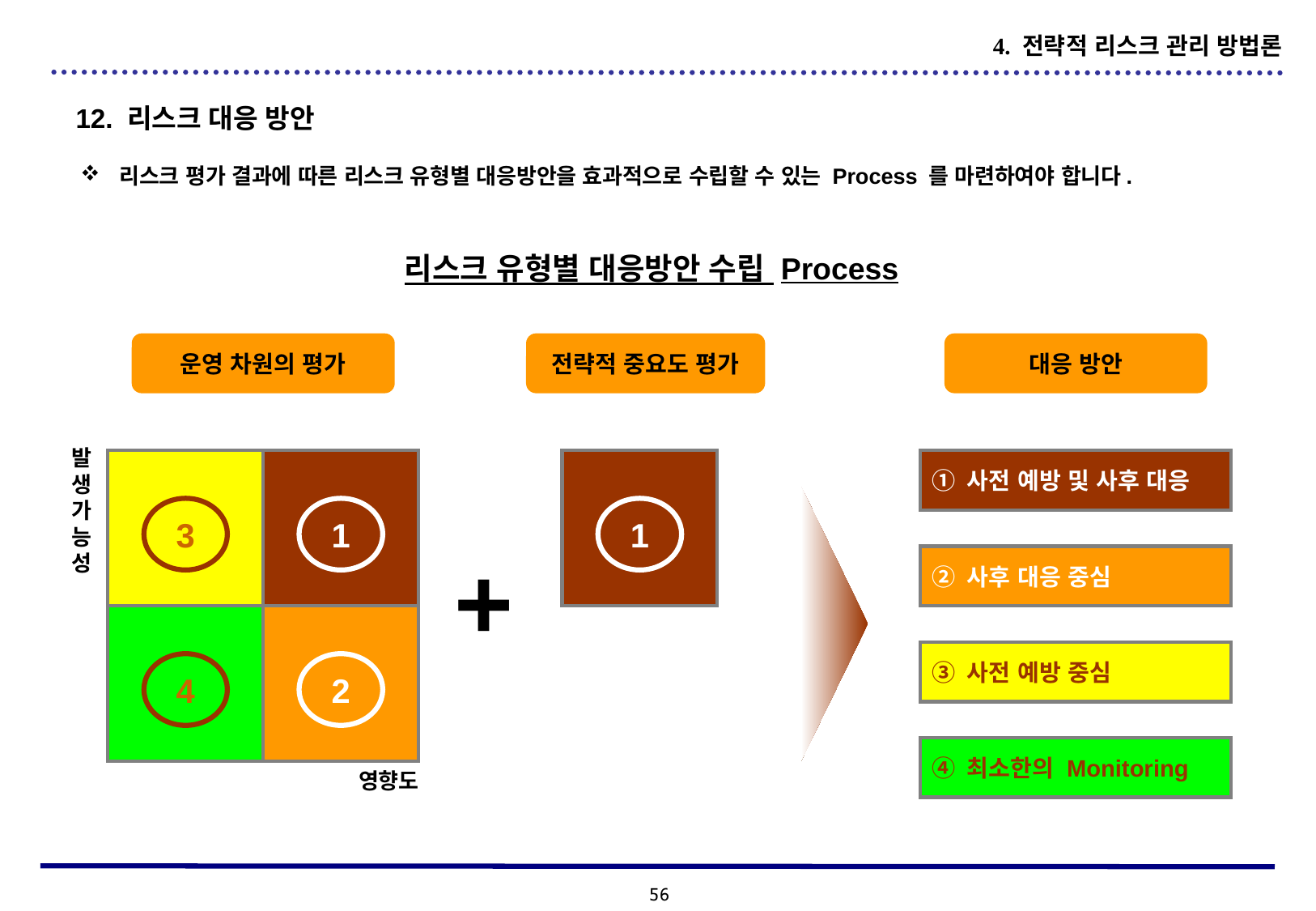

4. 전략적 리스크 관리 방법론
12. 리스크 대응 방안
 리스크 평가 결과에 따른 리스크 유형별 대응방안을 효과적으로 수립할 수 있는 Process 를 마련하여야 합니다.
리스크 유형별 대응방안 수립 Process
운영 차원의 평가
전략적 중요도 평가
대응 방안
발
생
가
능
성

① 사전 예방 및 사후 대응
3
1
1
+
② 사후 대응 중심

③ 사전 예방 중심
4
2
④ 최소한의 Monitoring
영향도